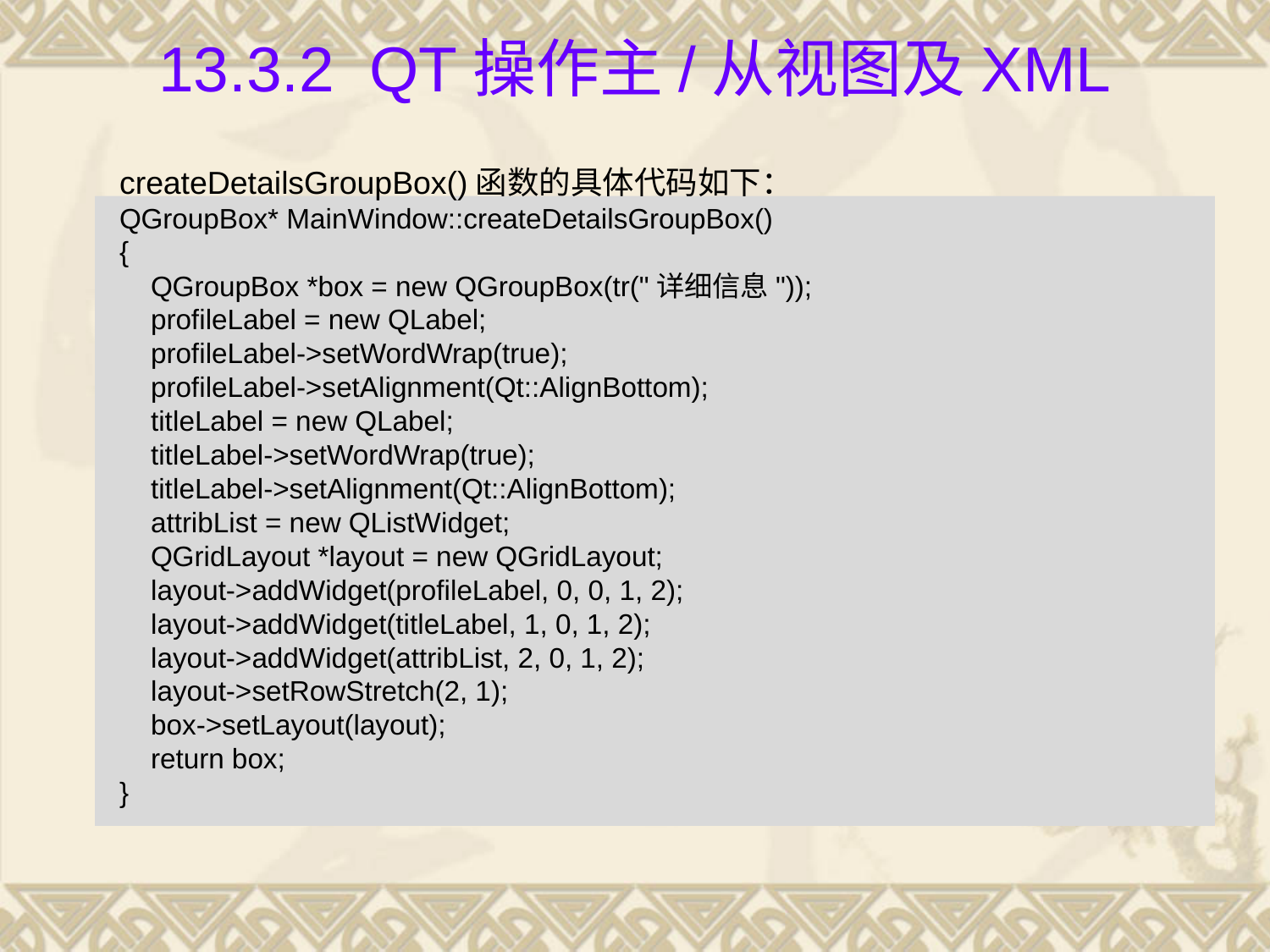

# 13.3.2  Qt操作主/从视图及XML
createDetailsGroupBox()函数的具体代码如下：
QGroupBox* MainWindow::createDetailsGroupBox()
{
    QGroupBox *box = new QGroupBox(tr("详细信息"));
    profileLabel = new QLabel;
    profileLabel->setWordWrap(true);
    profileLabel->setAlignment(Qt::AlignBottom);
    titleLabel = new QLabel;
    titleLabel->setWordWrap(true);
    titleLabel->setAlignment(Qt::AlignBottom);
    attribList = new QListWidget;
    QGridLayout *layout = new QGridLayout;
    layout->addWidget(profileLabel, 0, 0, 1, 2);
    layout->addWidget(titleLabel, 1, 0, 1, 2);
    layout->addWidget(attribList, 2, 0, 1, 2);
    layout->setRowStretch(2, 1);
    box->setLayout(layout);
    return box;
}